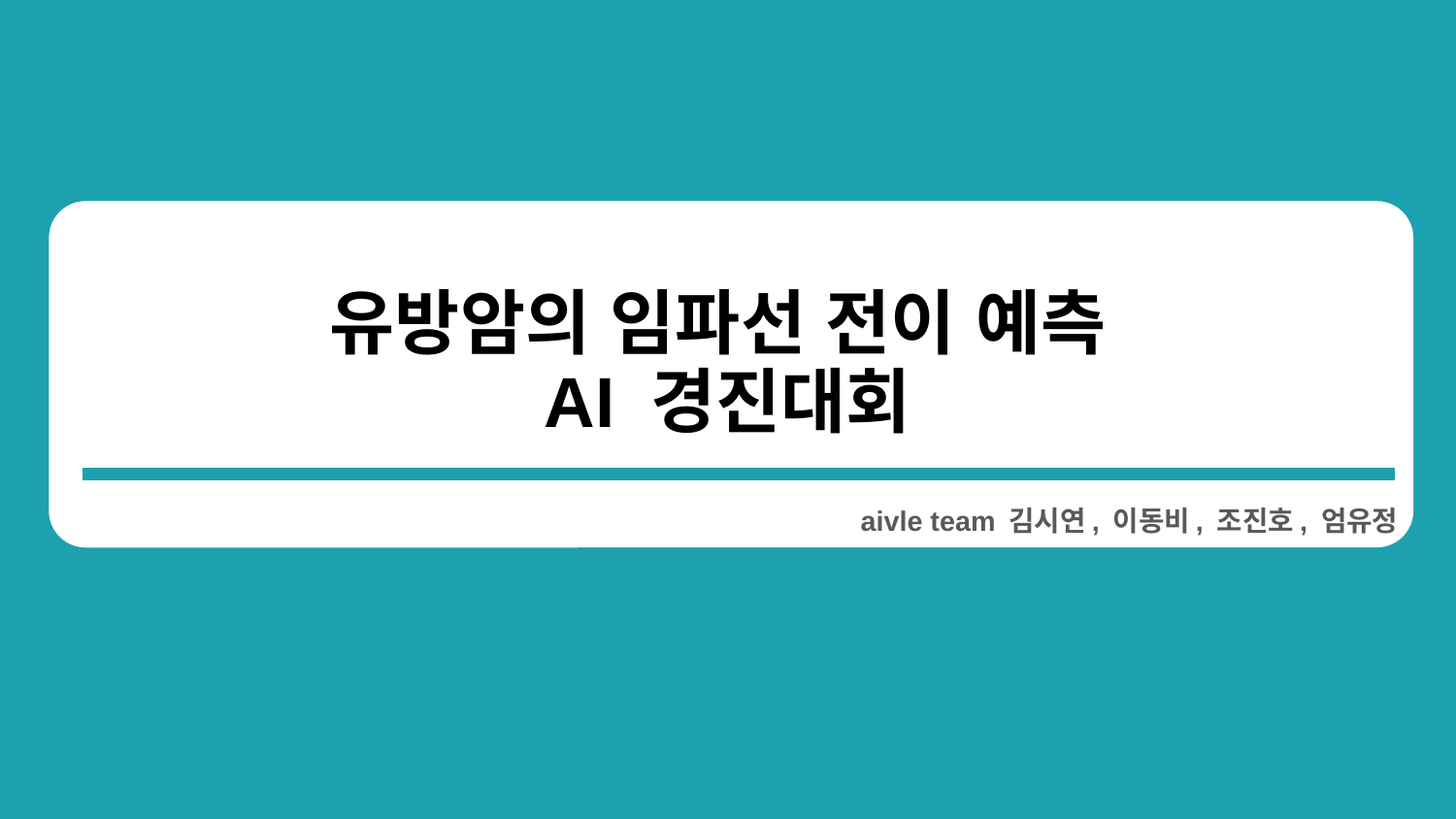

# 유방암의 임파선 전이 예측
AI 경진대회

aivle team 김시연, 이동비, 조진호, 엄유정